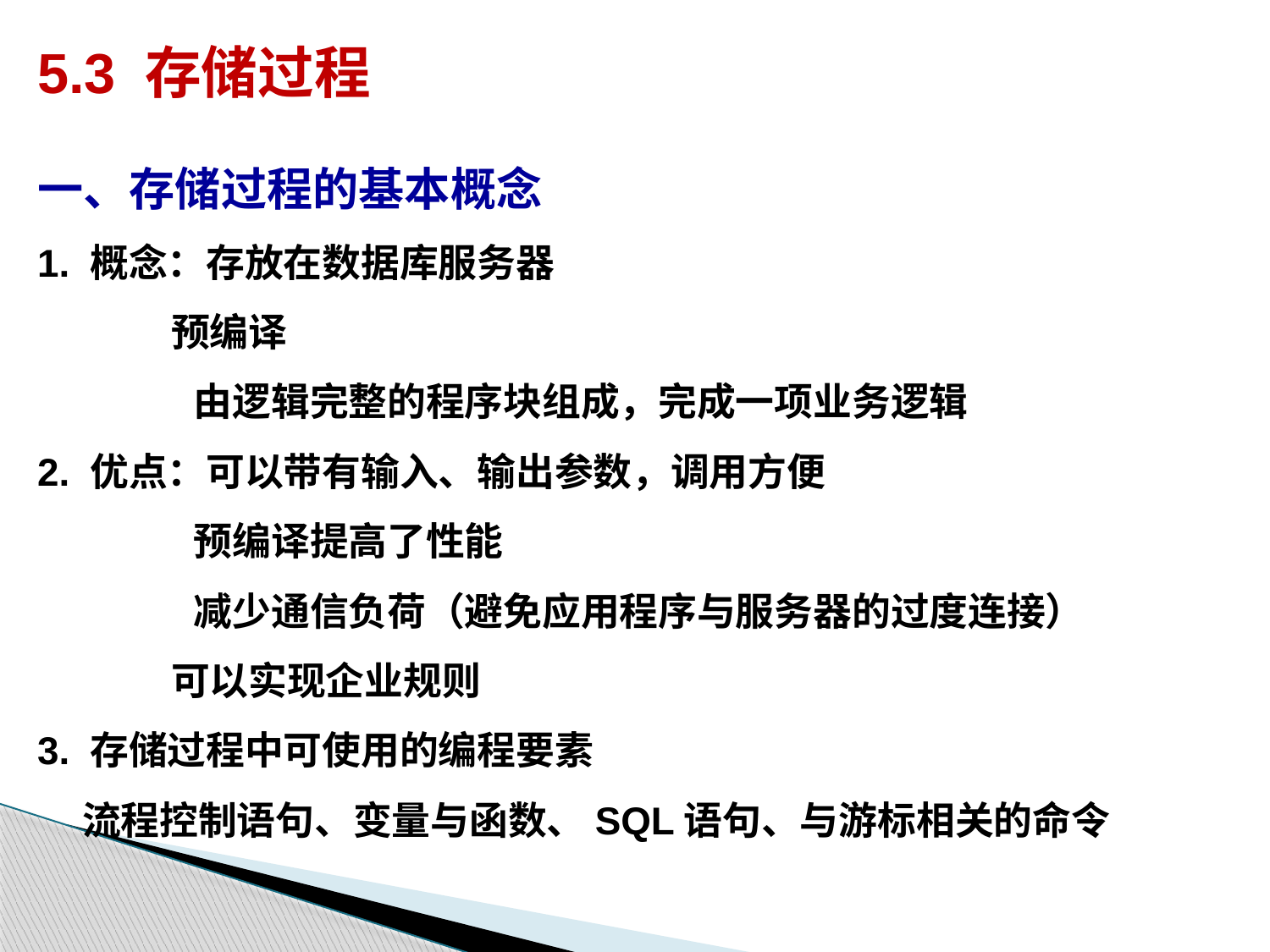

# 5.3 存储过程
一、存储过程的基本概念
1. 概念：存放在数据库服务器
              预编译
	       由逻辑完整的程序块组成，完成一项业务逻辑
2. 优点：可以带有输入、输出参数，调用方便
	       预编译提高了性能
	       减少通信负荷（避免应用程序与服务器的过度连接）
              可以实现企业规则
3. 存储过程中可使用的编程要素
    流程控制语句、变量与函数、SQL语句、与游标相关的命令